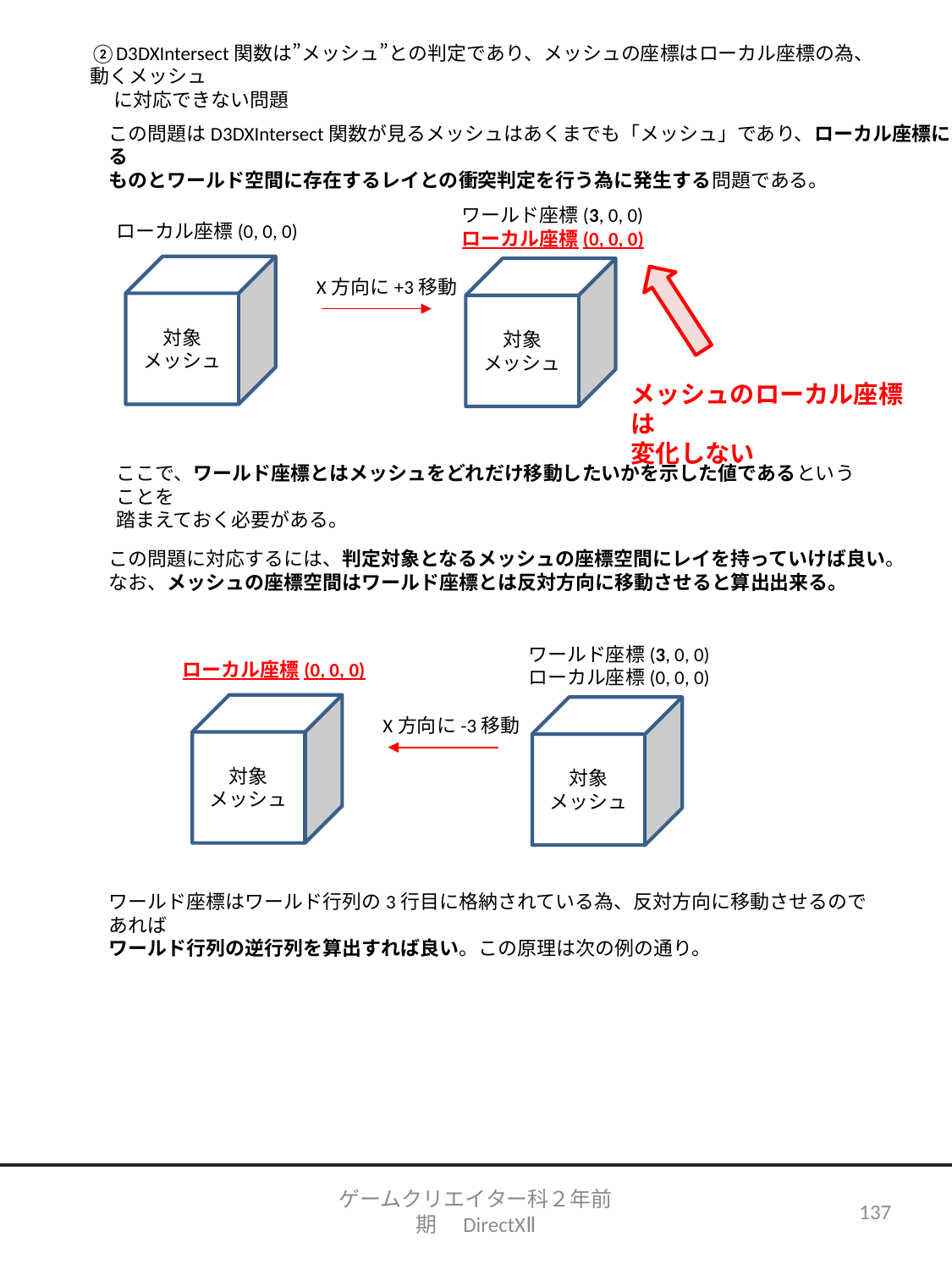

②D3DXIntersect関数は”メッシュ”との判定であり、メッシュの座標はローカル座標の為、動くメッシュ
　 に対応できない問題
この問題はD3DXIntersect関数が見るメッシュはあくまでも「メッシュ」であり、ローカル座標における
ものとワールド空間に存在するレイとの衝突判定を行う為に発生する問題である。
ワールド座標(3, 0, 0)
ローカル座標(0, 0, 0)
ローカル座標(0, 0, 0)
対象
メッシュ
対象
メッシュ

X方向に+3移動
メッシュのローカル座標は
変化しない
ここで、ワールド座標とはメッシュをどれだけ移動したいかを示した値であるということを
踏まえておく必要がある。
この問題に対応するには、判定対象となるメッシュの座標空間にレイを持っていけば良い。
なお、メッシュの座標空間はワールド座標とは反対方向に移動させると算出出来る。
ワールド座標(3, 0, 0)
ローカル座標(0, 0, 0)
ローカル座標(0, 0, 0)
対象
メッシュ
対象
メッシュ
X方向に-3移動
ワールド座標はワールド行列の3行目に格納されている為、反対方向に移動させるのであれば
ワールド行列の逆行列を算出すれば良い。この原理は次の例の通り。
ゲームクリエイター科２年前期　DirectXⅡ
137